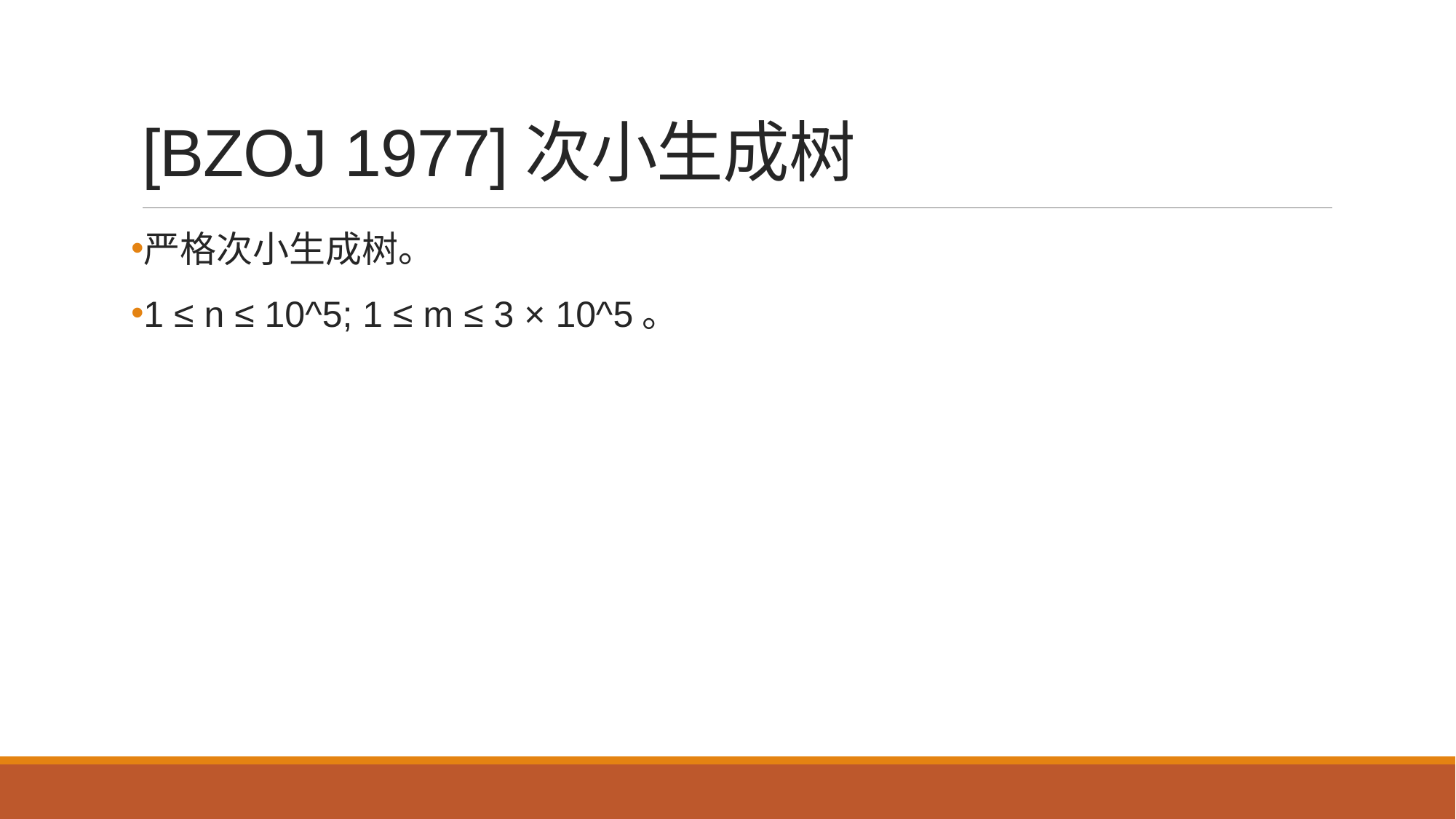

# [BZOJ 1977]次小生成树
严格次小生成树。
1 ≤ n ≤ 10^5; 1 ≤ m ≤ 3 × 10^5。